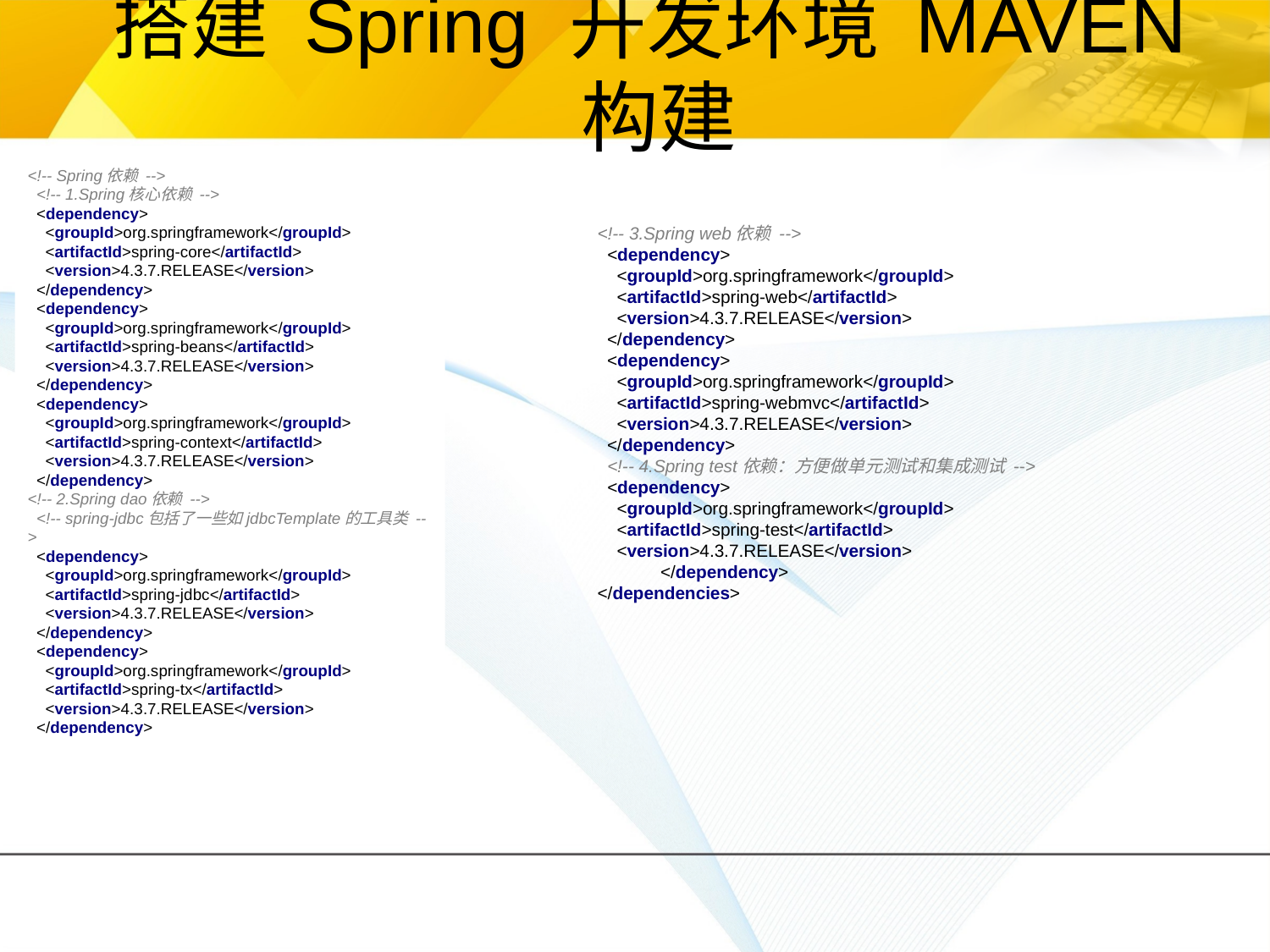

# 搭建 Spring 开发环境 MAVEN构建
<!-- Spring依赖 -->
  <!-- 1.Spring核心依赖 -->
  <dependency>
    <groupId>org.springframework</groupId>
    <artifactId>spring-core</artifactId>
    <version>4.3.7.RELEASE</version>
  </dependency>
  <dependency>
    <groupId>org.springframework</groupId>
    <artifactId>spring-beans</artifactId>
    <version>4.3.7.RELEASE</version>
  </dependency>
  <dependency>
    <groupId>org.springframework</groupId>
    <artifactId>spring-context</artifactId>
    <version>4.3.7.RELEASE</version>
  </dependency>
<!-- 2.Spring dao依赖 -->
  <!-- spring-jdbc包括了一些如jdbcTemplate的工具类 -->
  <dependency>
    <groupId>org.springframework</groupId>
    <artifactId>spring-jdbc</artifactId>
    <version>4.3.7.RELEASE</version>
  </dependency>
  <dependency>
    <groupId>org.springframework</groupId>
    <artifactId>spring-tx</artifactId>
    <version>4.3.7.RELEASE</version>
  </dependency>
<!-- 3.Spring web依赖 -->
  <dependency>
    <groupId>org.springframework</groupId>
    <artifactId>spring-web</artifactId>
    <version>4.3.7.RELEASE</version>
  </dependency>
  <dependency>
    <groupId>org.springframework</groupId>
    <artifactId>spring-webmvc</artifactId>
    <version>4.3.7.RELEASE</version>
  </dependency>
  <!-- 4.Spring test依赖：方便做单元测试和集成测试 -->
  <dependency>
    <groupId>org.springframework</groupId>
    <artifactId>spring-test</artifactId>
    <version>4.3.7.RELEASE</version>
    　　</dependency>
</dependencies>